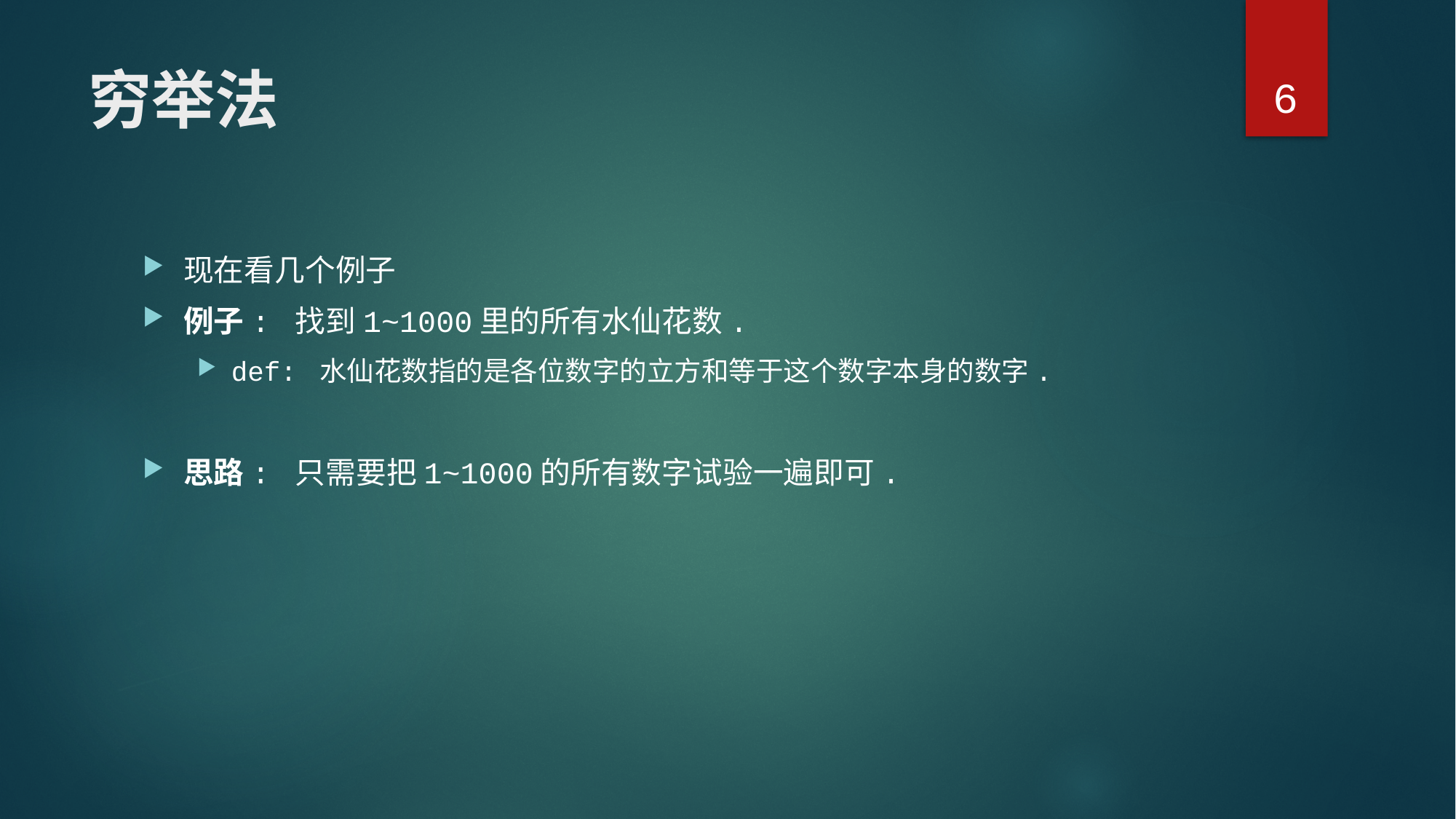

6
# 穷举法
现在看几个例子
例子: 找到1~1000里的所有水仙花数.
def: 水仙花数指的是各位数字的立方和等于这个数字本身的数字.

思路: 只需要把1~1000的所有数字试验一遍即可.